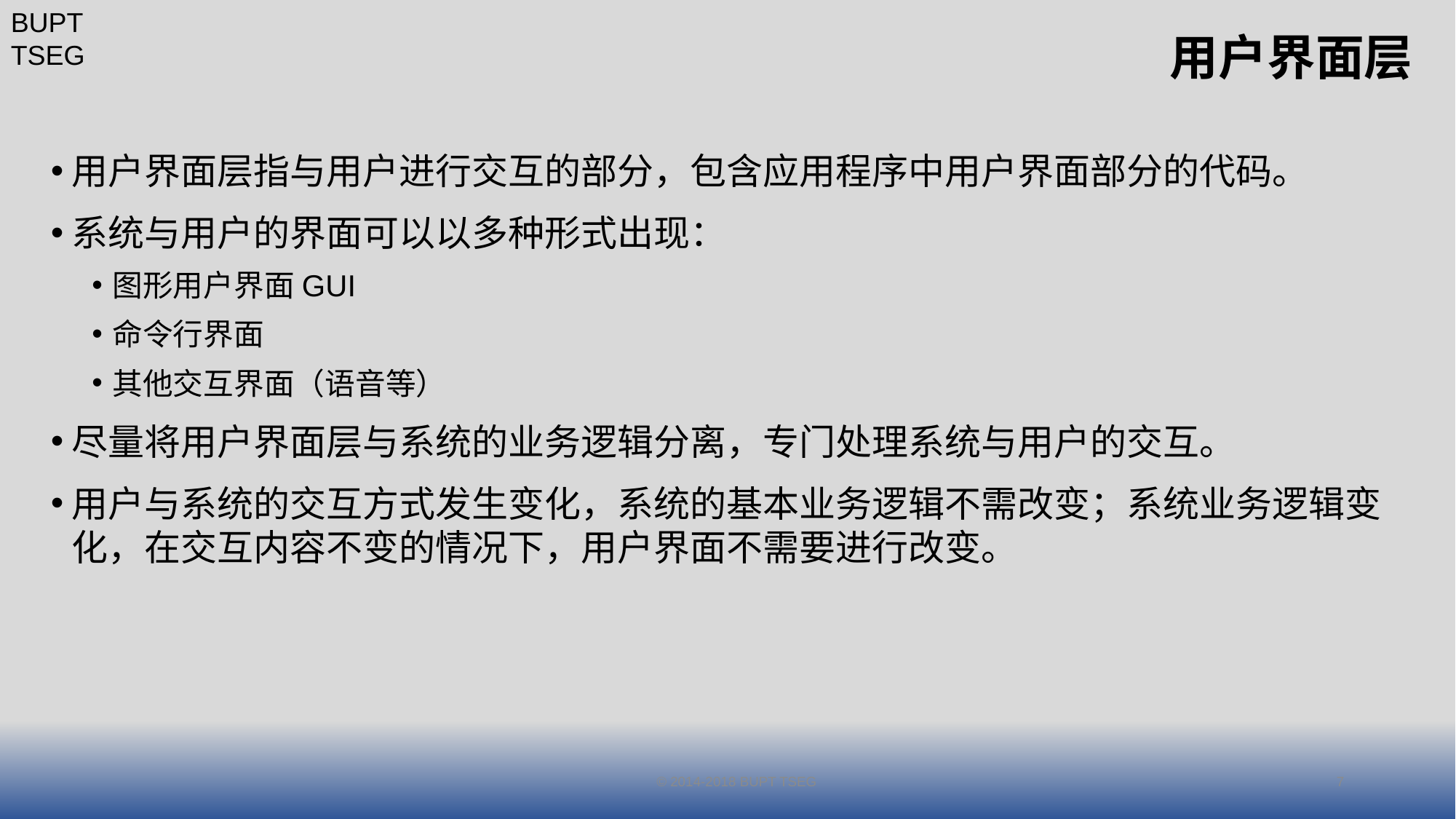

# 用户界面层
用户界面层指与用户进行交互的部分，包含应用程序中用户界面部分的代码。
系统与用户的界面可以以多种形式出现：
图形用户界面GUI
命令行界面
其他交互界面（语音等）
尽量将用户界面层与系统的业务逻辑分离，专门处理系统与用户的交互。
用户与系统的交互方式发生变化，系统的基本业务逻辑不需改变；系统业务逻辑变化，在交互内容不变的情况下，用户界面不需要进行改变。
© 2014-2018 BUPT TSEG
7